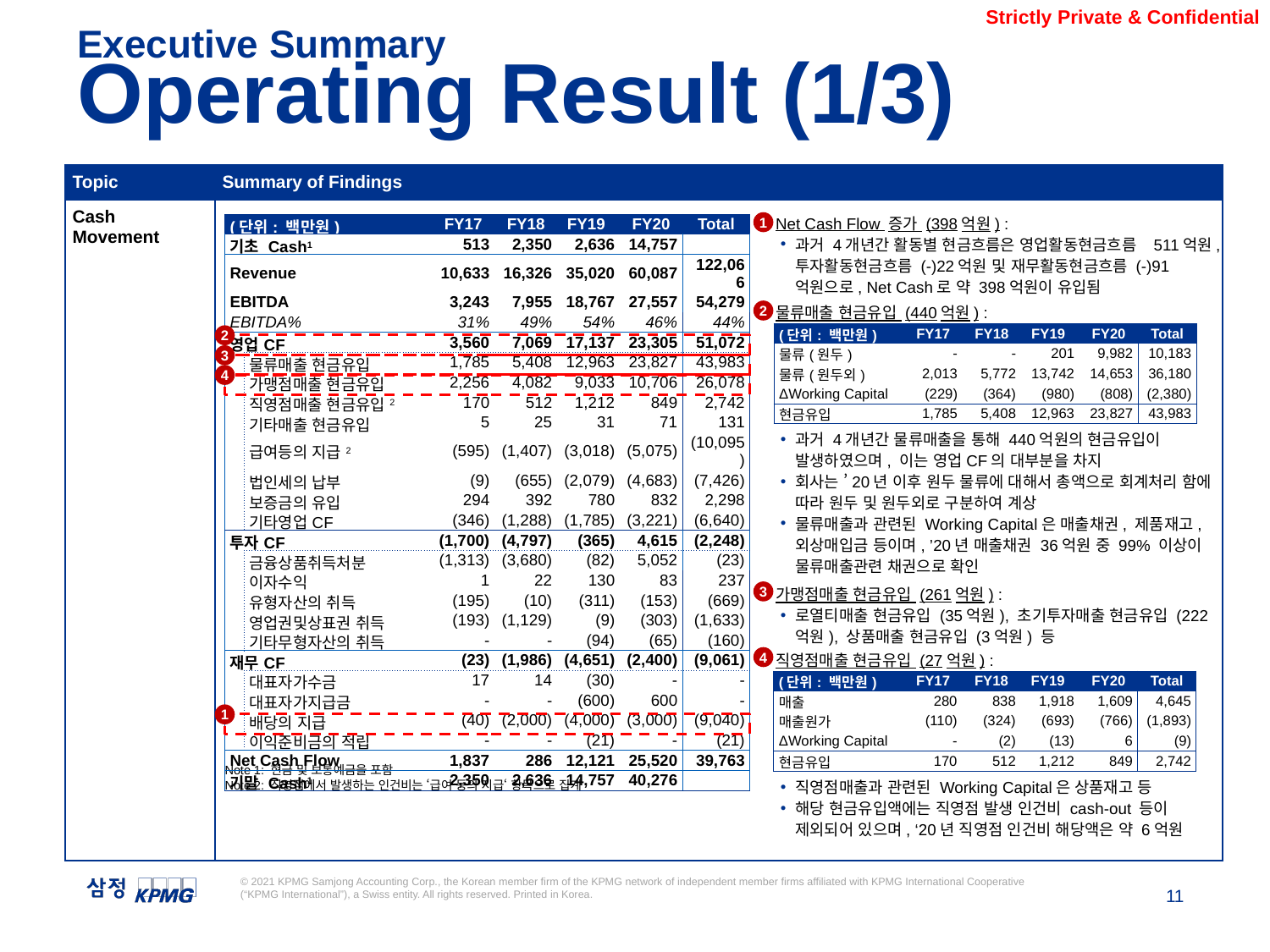

Executive Summary
Operating Result (1/3)
| Topic | Summary of Findings |
| --- | --- |
| Cash Movement |  |
Net Cash Flow 증가 (398억원) :
과거 4개년간 활동별 현금흐름은 영업활동현금흐름   511억원, 투자활동현금흐름 (-)22억원 및 재무활동현금흐름 (-)91억원으로, Net Cash로 약 398억원이 유입됨
1
| (단위: 백만원) |  | FY17 | FY18 | FY19 | FY20 | Total |
| --- | --- | --- | --- | --- | --- | --- |
| 기초 Cash1 |  | 513 | 2,350 | 2,636 | 14,757 |  |
| Revenue |  | 10,633 | 16,326 | 35,020 | 60,087 | 122,066 |
| EBITDA |  | 3,243 | 7,955 | 18,767 | 27,557 | 54,279 |
| EBITDA% |  | 31% | 49% | 54% | 46% | 44% |
| 영업CF |  | 3,560 | 7,069 | 17,137 | 23,305 | 51,072 |
|  | 물류매출 현금유입 | 1,785 | 5,408 | 12,963 | 23,827 | 43,983 |
|  | 가맹점매출 현금유입 | 2,256 | 4,082 | 9,033 | 10,706 | 26,078 |
|  | 직영점매출 현금유입2 | 170 | 512 | 1,212 | 849 | 2,742 |
|  | 기타매출 현금유입 | 5 | 25 | 31 | 71 | 131 |
|  | 급여등의 지급2 | (595) | (1,407) | (3,018) | (5,075) | (10,095) |
|  | 법인세의 납부 | (9) | (655) | (2,079) | (4,683) | (7,426) |
|  | 보증금의 유입 | 294 | 392 | 780 | 832 | 2,298 |
|  | 기타영업CF | (346) | (1,288) | (1,785) | (3,221) | (6,640) |
| 투자CF |  | (1,700) | (4,797) | (365) | 4,615 | (2,248) |
|  | 금융상품취득처분 | (1,313) | (3,680) | (82) | 5,052 | (23) |
|  | 이자수익 | 1 | 22 | 130 | 83 | 237 |
|  | 유형자산의 취득 | (195) | (10) | (311) | (153) | (669) |
|  | 영업권및상표권 취득 | (193) | (1,129) | (9) | (303) | (1,633) |
|  | 기타무형자산의 취득 | - | - | (94) | (65) | (160) |
| 재무CF |  | (23) | (1,986) | (4,651) | (2,400) | (9,061) |
|  | 대표자가수금 | 17 | 14 | (30) | - | - |
|  | 대표자가지급금 | - | - | (600) | 600 | - |
|  | 배당의 지급 | (40) | (2,000) | (4,000) | (3,000) | (9,040) |
|  | 이익준비금의 적립 | - | - | (21) | - | (21) |
| Net Cash Flow |  | 1,837 | 286 | 12,121 | 25,520 | 39,763 |
| 기말 Cash1 |  | 2,350 | 2,636 | 14,757 | 40,276 |  |
물류매출 현금유입 (440억원) :

과거 4개년간 물류매출을 통해 440억원의 현금유입이 발생하였으며, 이는 영업CF의 대부분을 차지
회사는 ’20년 이후 원두 물류에 대해서 총액으로 회계처리 함에 따라 원두 및 원두외로 구분하여 계상
물류매출과 관련된 Working Capital은 매출채권, 제품재고, 외상매입금 등이며, ’20년 매출채권 36억원 중 99% 이상이 물류매출관련 채권으로 확인
2
| (단위: 백만원) | FY17 | FY18 | FY19 | FY20 | Total |
| --- | --- | --- | --- | --- | --- |
| 물류(원두) | - | - | 201 | 9,982 | 10,183 |
| 물류(원두외) | 2,013 | 5,772 | 13,742 | 14,653 | 36,180 |
| ΔWorking Capital | (229) | (364) | (980) | (808) | (2,380) |
| 현금유입 | 1,785 | 5,408 | 12,963 | 23,827 | 43,983 |
2

3

4

3
가맹점매출 현금유입 (261억원) :
로열티매출 현금유입 (35억원), 초기투자매출 현금유입 (222억원), 상품매출 현금유입 (3억원) 등
4
직영점매출 현금유입 (27억원) :

직영점매출과 관련된 Working Capital은 상품재고 등
해당 현금유입액에는 직영점 발생 인건비 cash-out 등이 제외되어 있으며, ‘20년 직영점 인건비 해당액은 약 6억원
| (단위: 백만원) | FY17 | FY18 | FY19 | FY20 | Total |
| --- | --- | --- | --- | --- | --- |
| 매출 | 280 | 838 | 1,918 | 1,609 | 4,645 |
| 매출원가 | (110) | (324) | (693) | (766) | (1,893) |
| ΔWorking Capital | - | (2) | (13) | 6 | (9) |
| 현금유입 | 170 | 512 | 1,212 | 849 | 2,742 |
1

Note 1: 현금 및 보통예금을 포함
Note 2: 직영점에서 발생하는 인건비는 ‘급여 등의 지급‘ 항목으로 집계